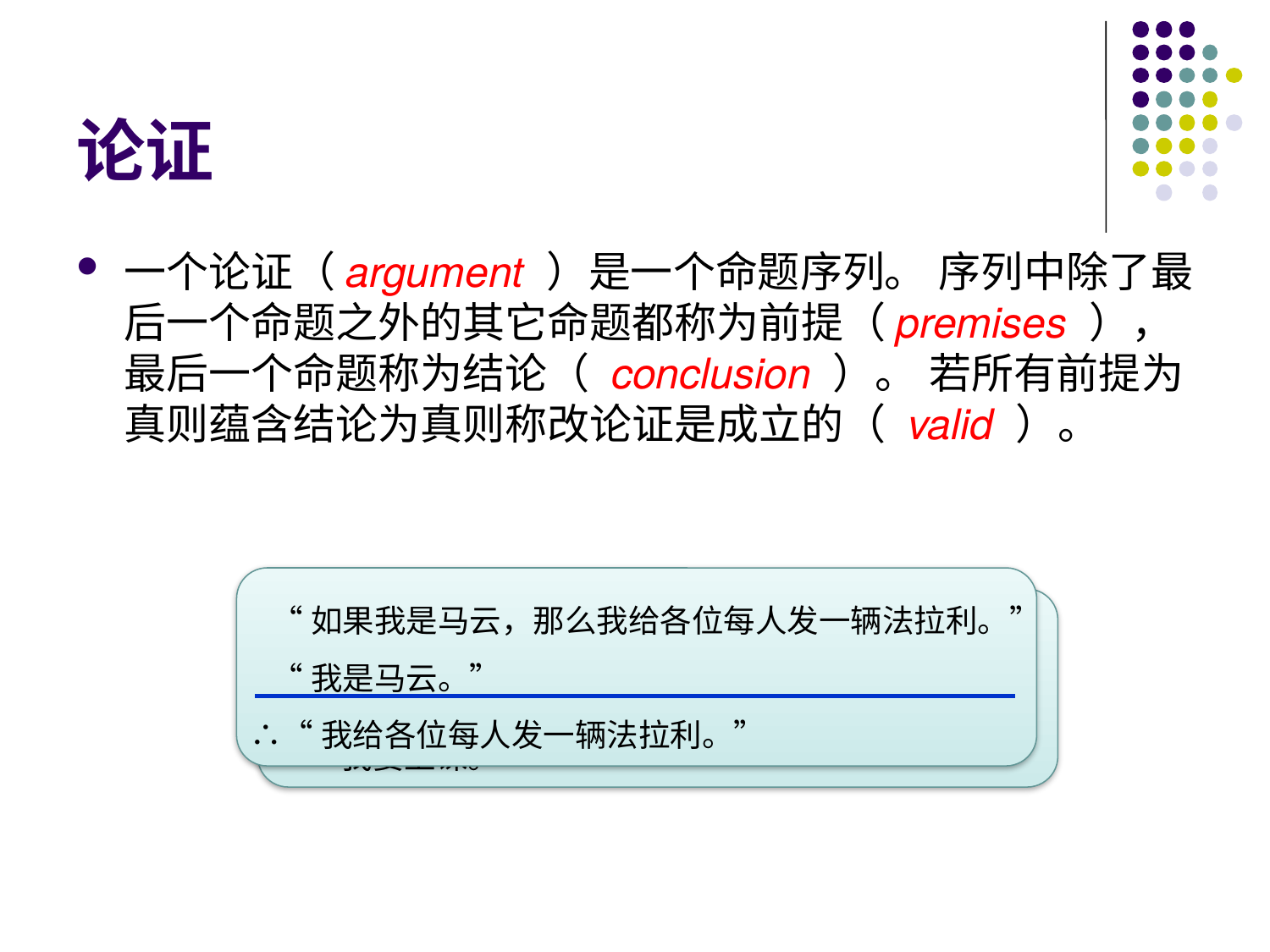

# 论证
一个论证（argument ）是一个命题序列。 序列中除了最后一个命题之外的其它命题都称为前提（premises ），最后一个命题称为结论（ conclusion ）。 若所有前提为真则蕴含结论为真则称改论证是成立的（ valid ）。

   “如果我是马云，那么我给各位每人发一辆法拉利。”
   “我是马云。”
∴“我给各位每人发一辆法拉利。”

   “如果我是教师，那么我要上课。”
   “我是教师。”
∴“我要上课。”
27